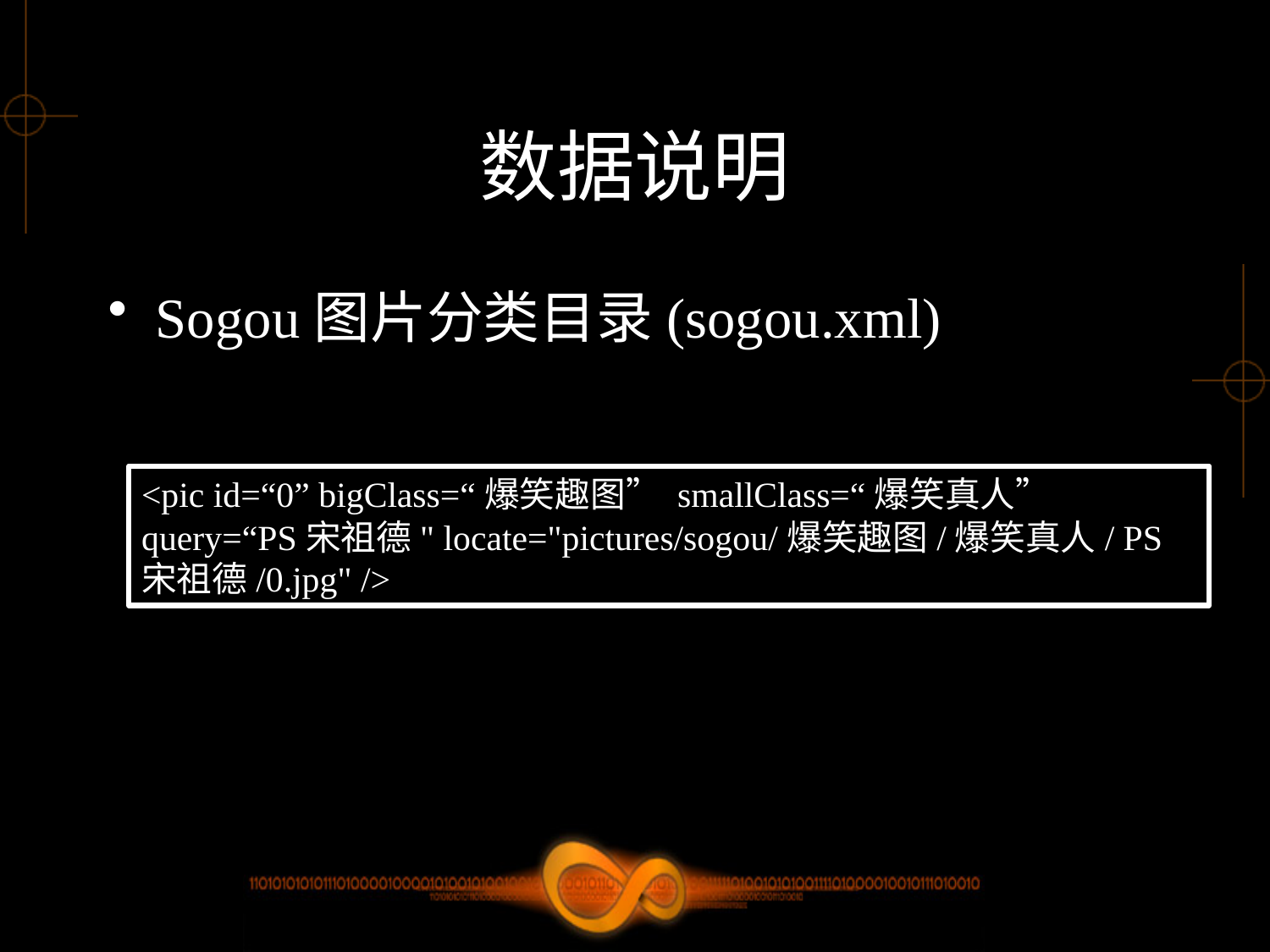

# 数据说明
Sogou图片分类目录(sogou.xml)

<pic id=“0” bigClass=“爆笑趣图” smallClass=“爆笑真人” query=“PS宋祖德" locate="pictures/sogou/爆笑趣图/爆笑真人/ PS宋祖德/0.jpg" />